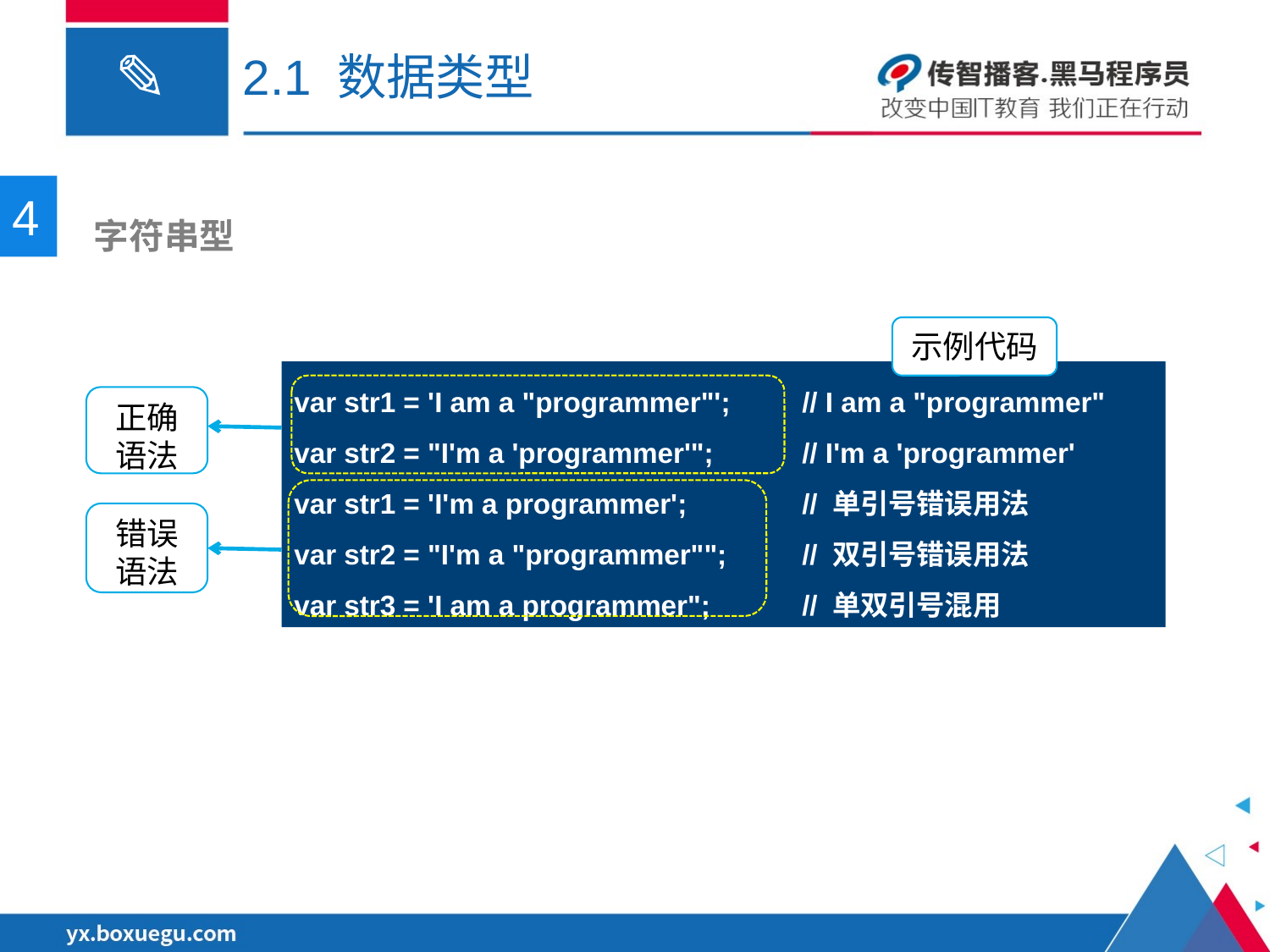

# 2.1 数据类型

4
  字符串型
示例代码
var str1 = 'I am a "programmer"';	// I am a "programmer"
var str2 = "I'm a 'programmer'";	// I'm a 'programmer'
var str1 = 'I'm a programmer';	// 单引号错误用法
var str2 = "I'm a "programmer"";	// 双引号错误用法
var str3 = 'I am a programmer";	// 单双引号混用

正确语法
错误语法